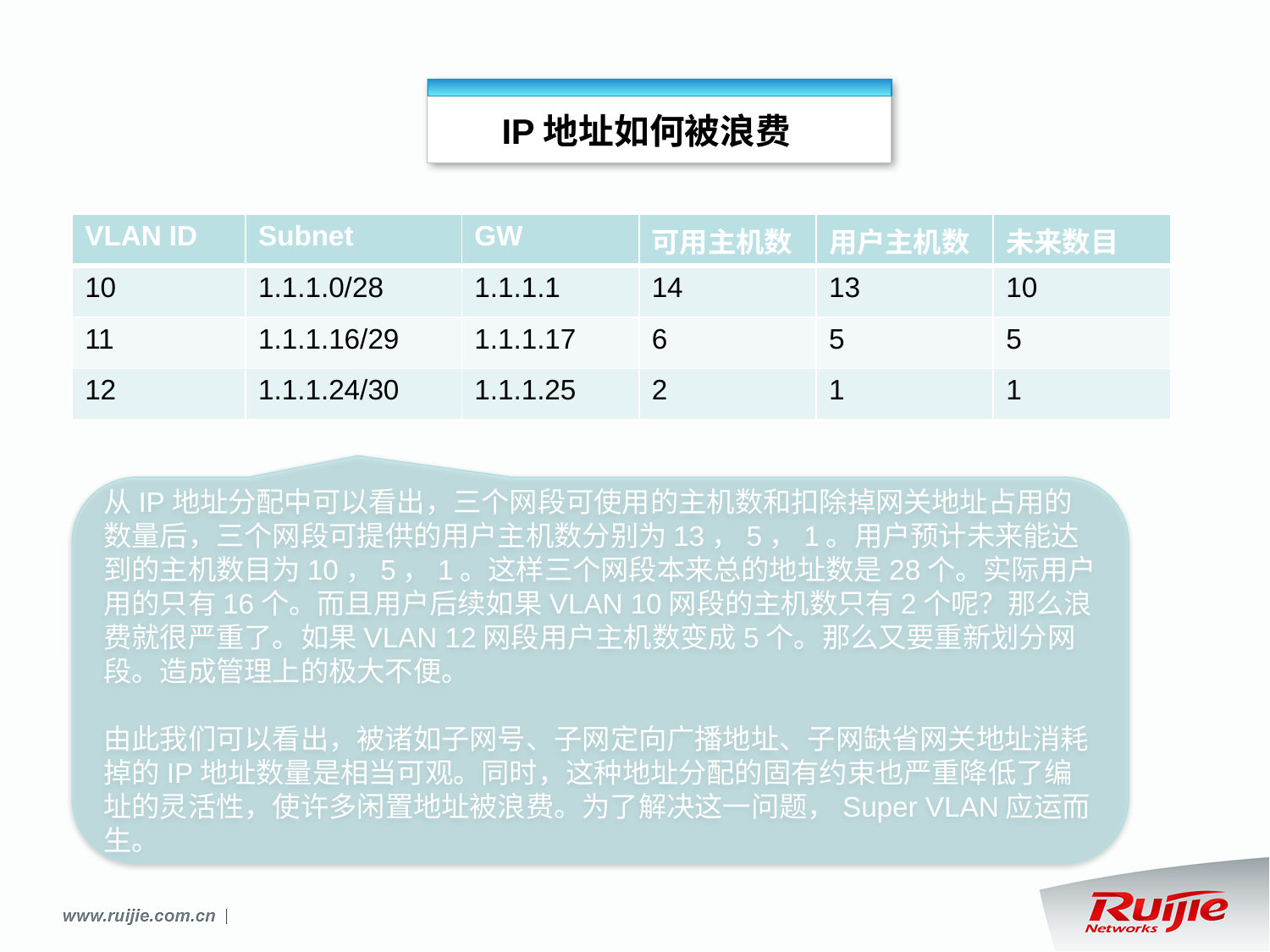

IP地址如何被浪费
| VLAN ID | Subnet | GW | 可用主机数 | 用户主机数 | 未来数目 |
| --- | --- | --- | --- | --- | --- |
| 10 | 1.1.1.0/28 | 1.1.1.1 | 14 | 13 | 10 |
| 11 | 1.1.1.16/29 | 1.1.1.17 | 6 | 5 | 5 |
| 12 | 1.1.1.24/30 | 1.1.1.25 | 2 | 1 | 1 |
从IP地址分配中可以看出，三个网段可使用的主机数和扣除掉网关地址占用的数量后，三个网段可提供的用户主机数分别为13，5，1。用户预计未来能达到的主机数目为10，5，1。这样三个网段本来总的地址数是28个。实际用户用的只有16个。而且用户后续如果VLAN 10网段的主机数只有2个呢？那么浪费就很严重了。如果VLAN 12网段用户主机数变成5个。那么又要重新划分网段。造成管理上的极大不便。

由此我们可以看出，被诸如子网号、子网定向广播地址、子网缺省网关地址消耗掉的IP地址数量是相当可观。同时，这种地址分配的固有约束也严重降低了编址的灵活性，使许多闲置地址被浪费。为了解决这一问题，Super VLAN应运而生。